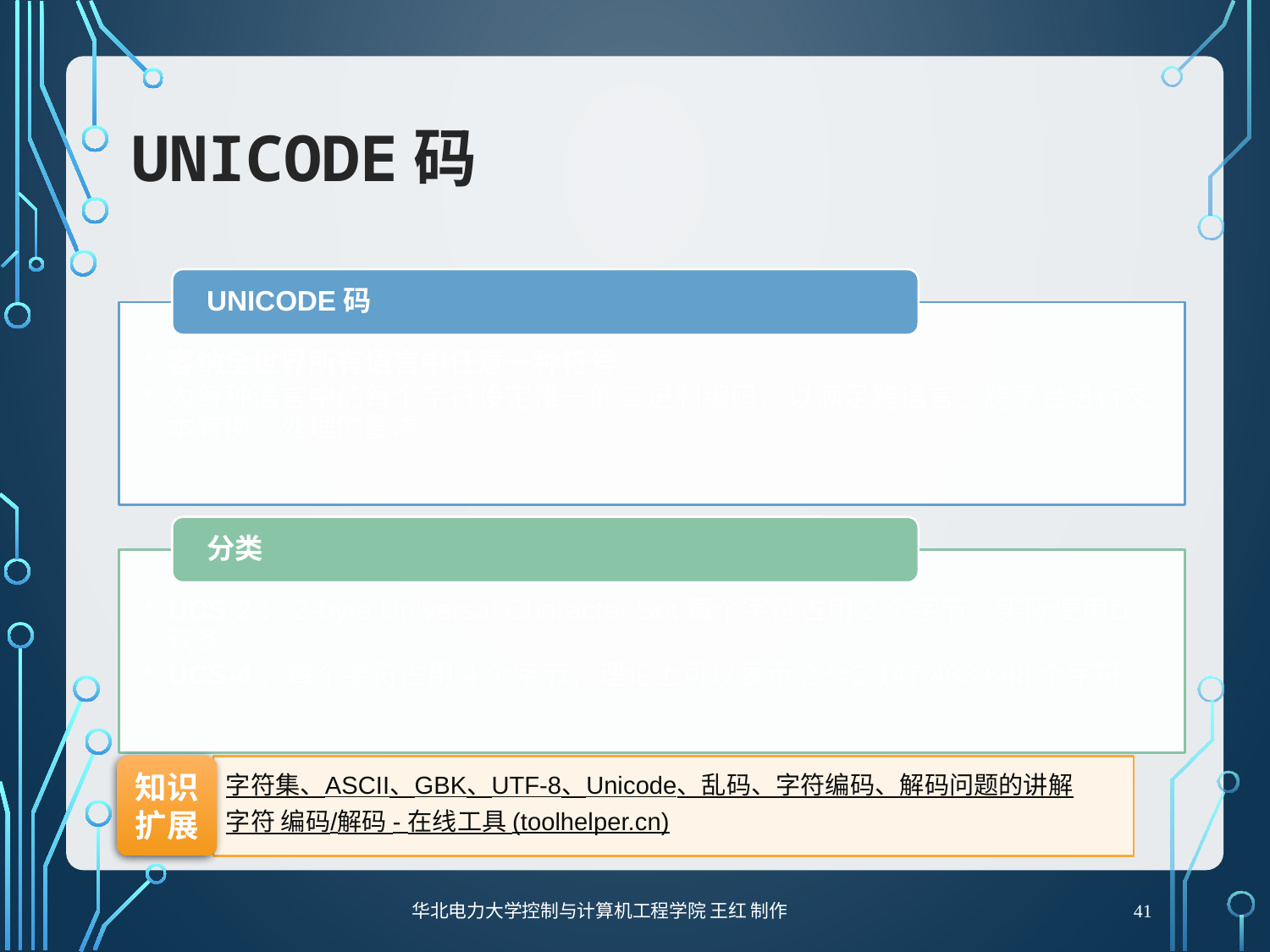

# Unicode码
容纳全世界所有语言中任意一种符号
为每种语言中的每个字符设定惟一的二进制编码，以满足跨语言、跨平台进行文本转换、处理的要求
UNICODE码
UCS-2：2-byte Universal Character Set每个字符占用2个字节，实际使用比较多
UCS-4：每个字符占用4个字节，理论上可以表示231=2 147 483 648个字符
分类
知识扩展
字符集、ASCII、GBK、UTF-8、Unicode、乱码、字符编码、解码问题的讲解
字符 编码/解码 - 在线工具 (toolhelper.cn)
41
华北电力大学控制与计算机工程学院 王红 制作